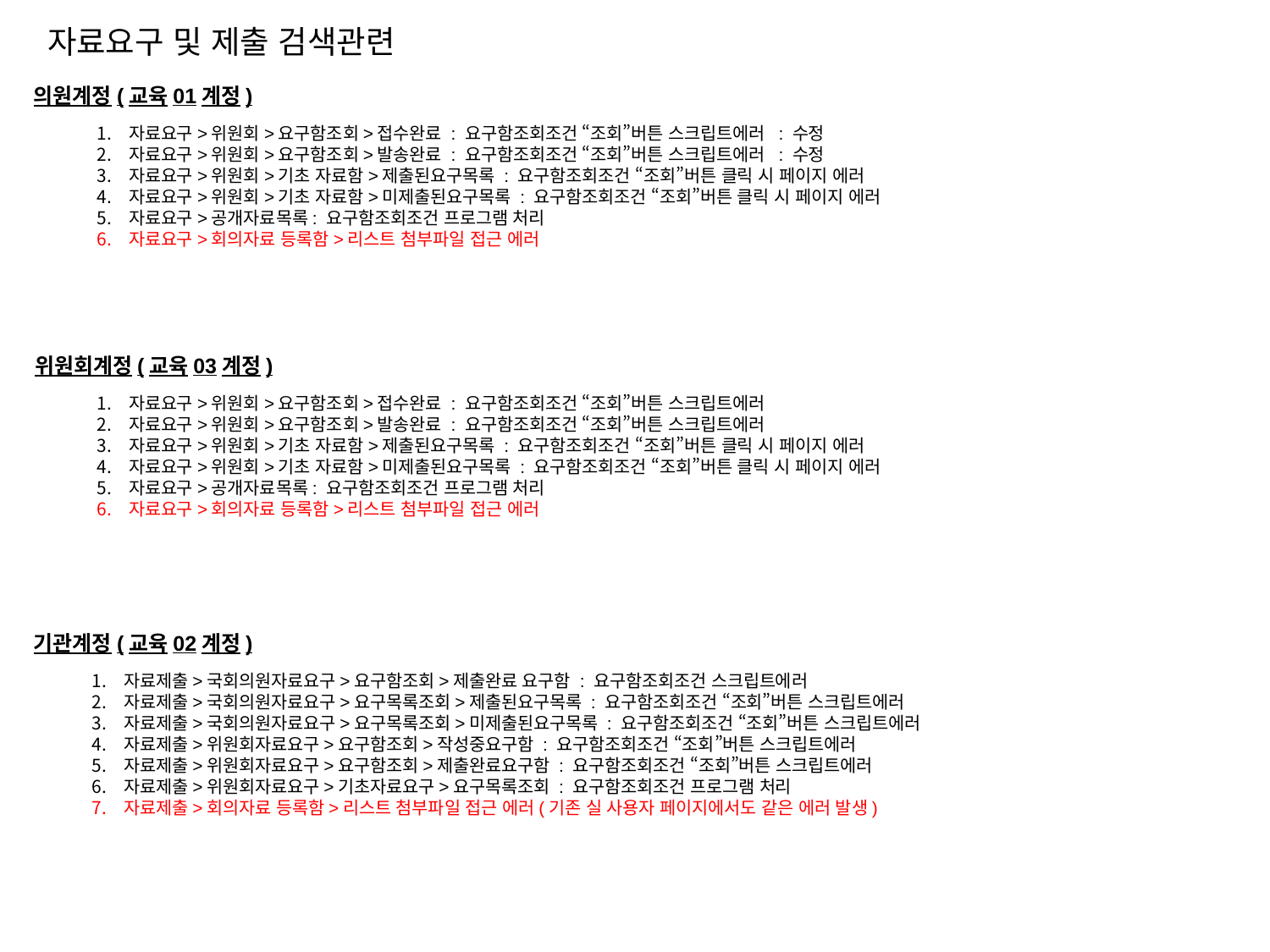

자료요구 및 제출 검색관련
의원계정(교육01계정)
자료요구>위원회>요구함조회>접수완료 : 요구함조회조건 “조회”버튼 스크립트에러  : 수정
자료요구>위원회>요구함조회>발송완료 : 요구함조회조건 “조회”버튼 스크립트에러  : 수정
자료요구>위원회>기초 자료함>제출된요구목록 : 요구함조회조건 “조회”버튼 클릭 시 페이지 에러
자료요구>위원회>기초 자료함>미제출된요구목록 : 요구함조회조건 “조회”버튼 클릭 시 페이지 에러
자료요구>공개자료목록: 요구함조회조건 프로그램 처리
자료요구>회의자료 등록함>리스트 첨부파일 접근 에러

위원회계정(교육03계정)
자료요구>위원회>요구함조회>접수완료 : 요구함조회조건 “조회”버튼 스크립트에러
자료요구>위원회>요구함조회>발송완료 : 요구함조회조건 “조회”버튼 스크립트에러
자료요구>위원회>기초 자료함>제출된요구목록 : 요구함조회조건 “조회”버튼 클릭 시 페이지 에러
자료요구>위원회>기초 자료함>미제출된요구목록 : 요구함조회조건 “조회”버튼 클릭 시 페이지 에러
자료요구>공개자료목록: 요구함조회조건 프로그램 처리
자료요구>회의자료 등록함>리스트 첨부파일 접근 에러

기관계정(교육02계정)
자료제출>국회의원자료요구>요구함조회>제출완료 요구함 : 요구함조회조건 스크립트에러
자료제출>국회의원자료요구>요구목록조회>제출된요구목록 : 요구함조회조건 “조회”버튼 스크립트에러
자료제출>국회의원자료요구>요구목록조회>미제출된요구목록 : 요구함조회조건 “조회”버튼 스크립트에러
자료제출>위원회자료요구>요구함조회>작성중요구함 : 요구함조회조건 “조회”버튼 스크립트에러
자료제출>위원회자료요구>요구함조회>제출완료요구함 : 요구함조회조건 “조회”버튼 스크립트에러
자료제출>위원회자료요구>기초자료요구>요구목록조회 : 요구함조회조건 프로그램 처리
자료제출>회의자료 등록함>리스트 첨부파일 접근 에러(기존 실 사용자 페이지에서도 같은 에러 발생)